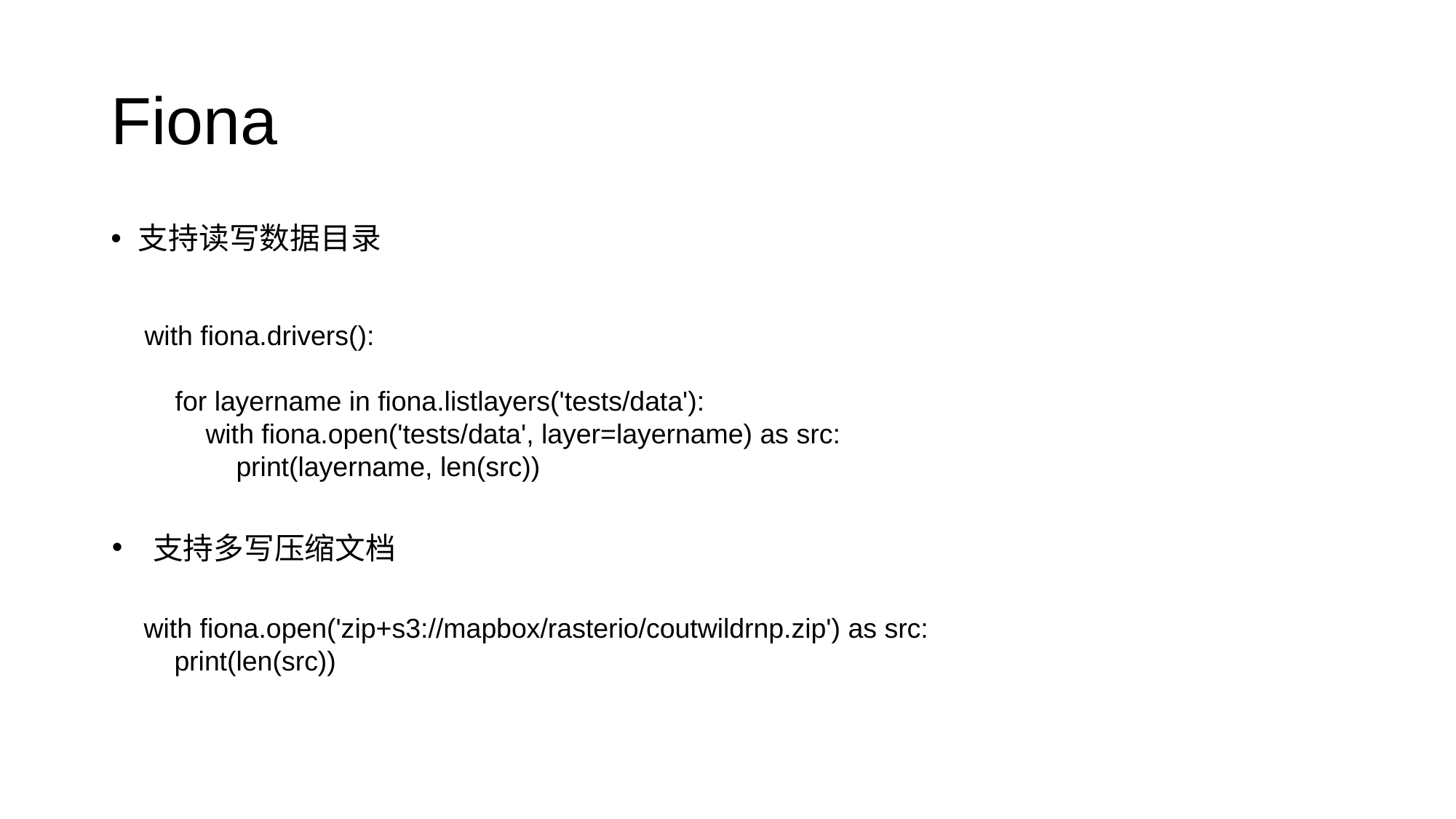

# Fiona
支持读写数据目录
with fiona.drivers():

    for layername in fiona.listlayers('tests/data'):
        with fiona.open('tests/data', layer=layername) as src:
            print(layername, len(src))
支持多写压缩文档
with fiona.open('zip+s3://mapbox/rasterio/coutwildrnp.zip') as src:
    print(len(src))